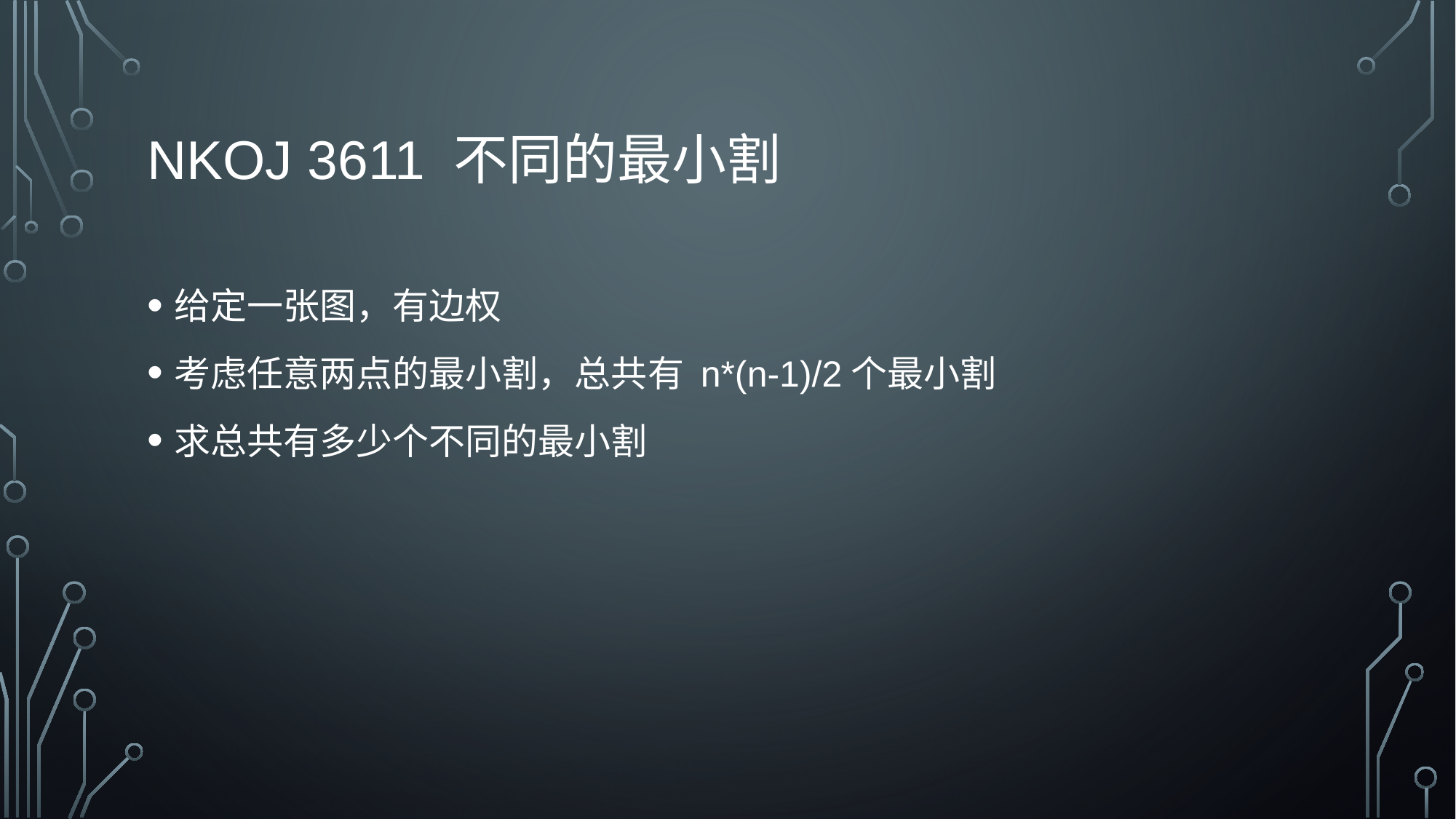

# NKOJ 3611 不同的最小割
给定一张图，有边权
考虑任意两点的最小割，总共有 n*(n-1)/2个最小割
求总共有多少个不同的最小割